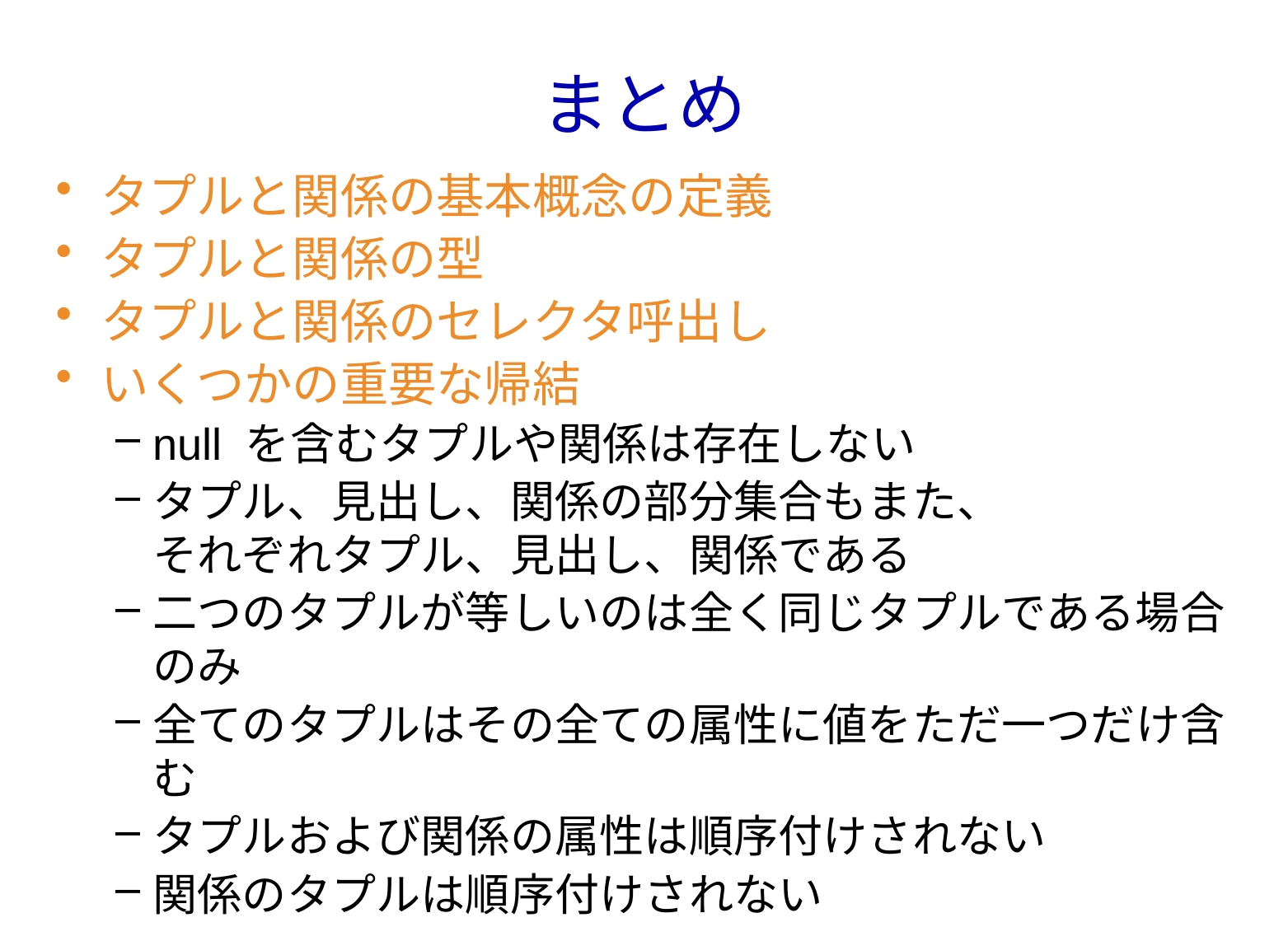

# まとめ
タプルと関係の基本概念の定義
タプルと関係の型
タプルと関係のセレクタ呼出し
いくつかの重要な帰結
null を含むタプルや関係は存在しない
タプル、見出し、関係の部分集合もまた、
それぞれタプル、見出し、関係である
二つのタプルが等しいのは全く同じタプルである場合のみ
全てのタプルはその全ての属性に値をただ一つだけ含む
タプルおよび関係の属性は順序付けされない
関係のタプルは順序付けされない
関係に重複するタプルが含まれることはあり得ない